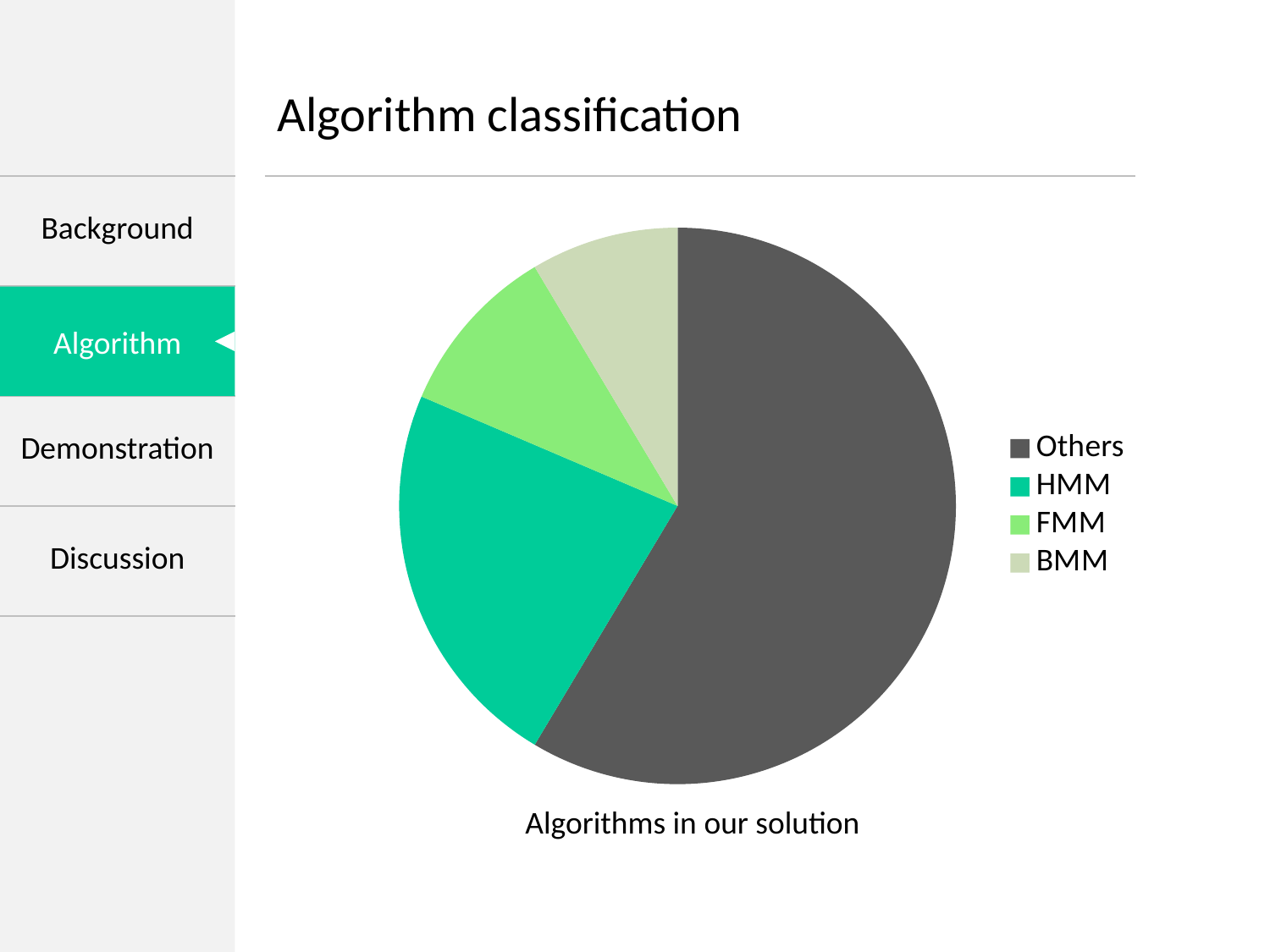

Algorithm classification

### Chart

| Category | 销售额 |
|---|---|
| Others | 8.2 |
| HMM | 3.2 |
| FMM | 1.4 |
| BMM | 1.2 |
Algorithms in our solution